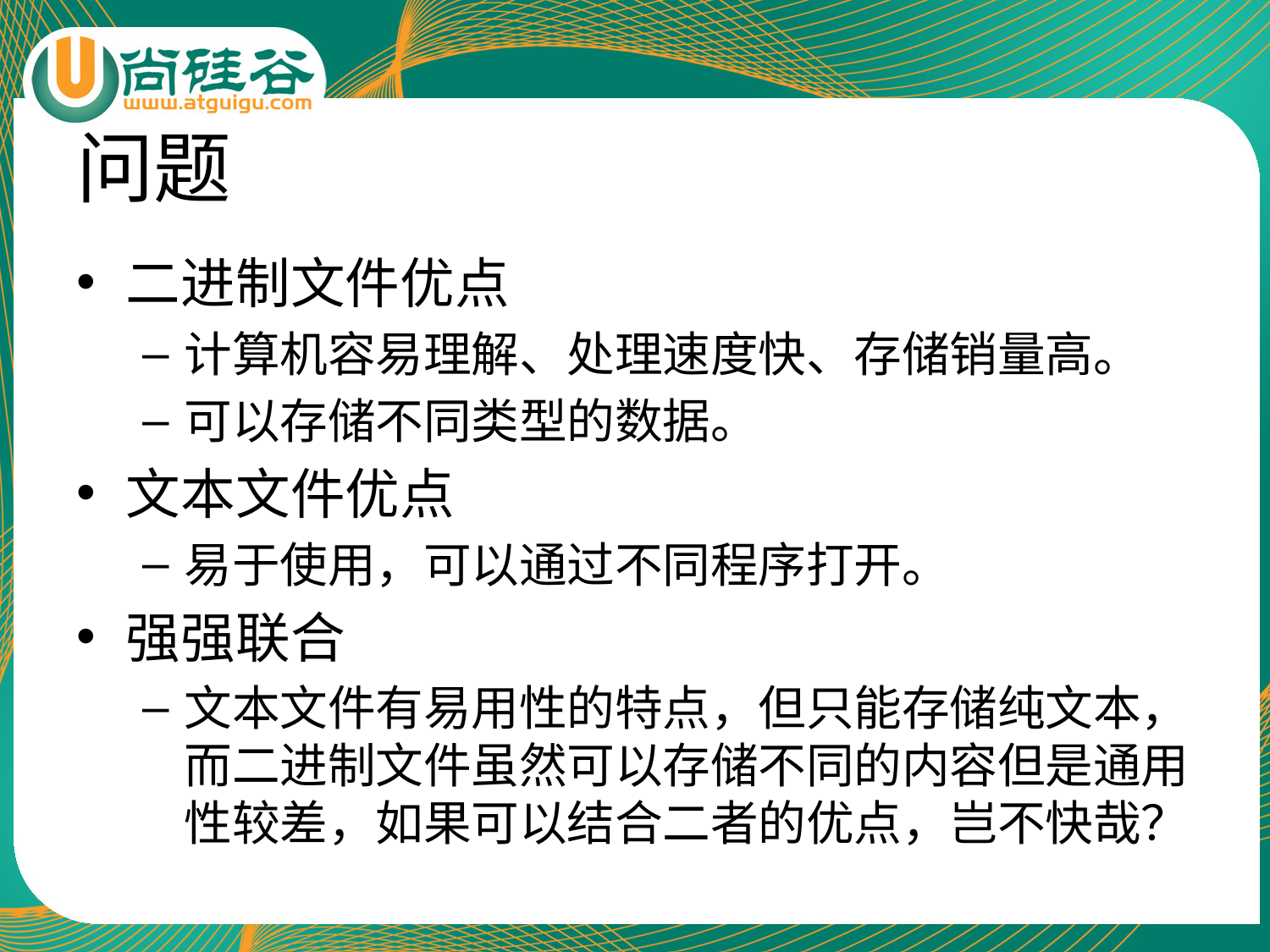

# 问题
二进制文件优点
计算机容易理解、处理速度快、存储销量高。
可以存储不同类型的数据。
文本文件优点
易于使用，可以通过不同程序打开。
强强联合
文本文件有易用性的特点，但只能存储纯文本，而二进制文件虽然可以存储不同的内容但是通用性较差，如果可以结合二者的优点，岂不快哉？